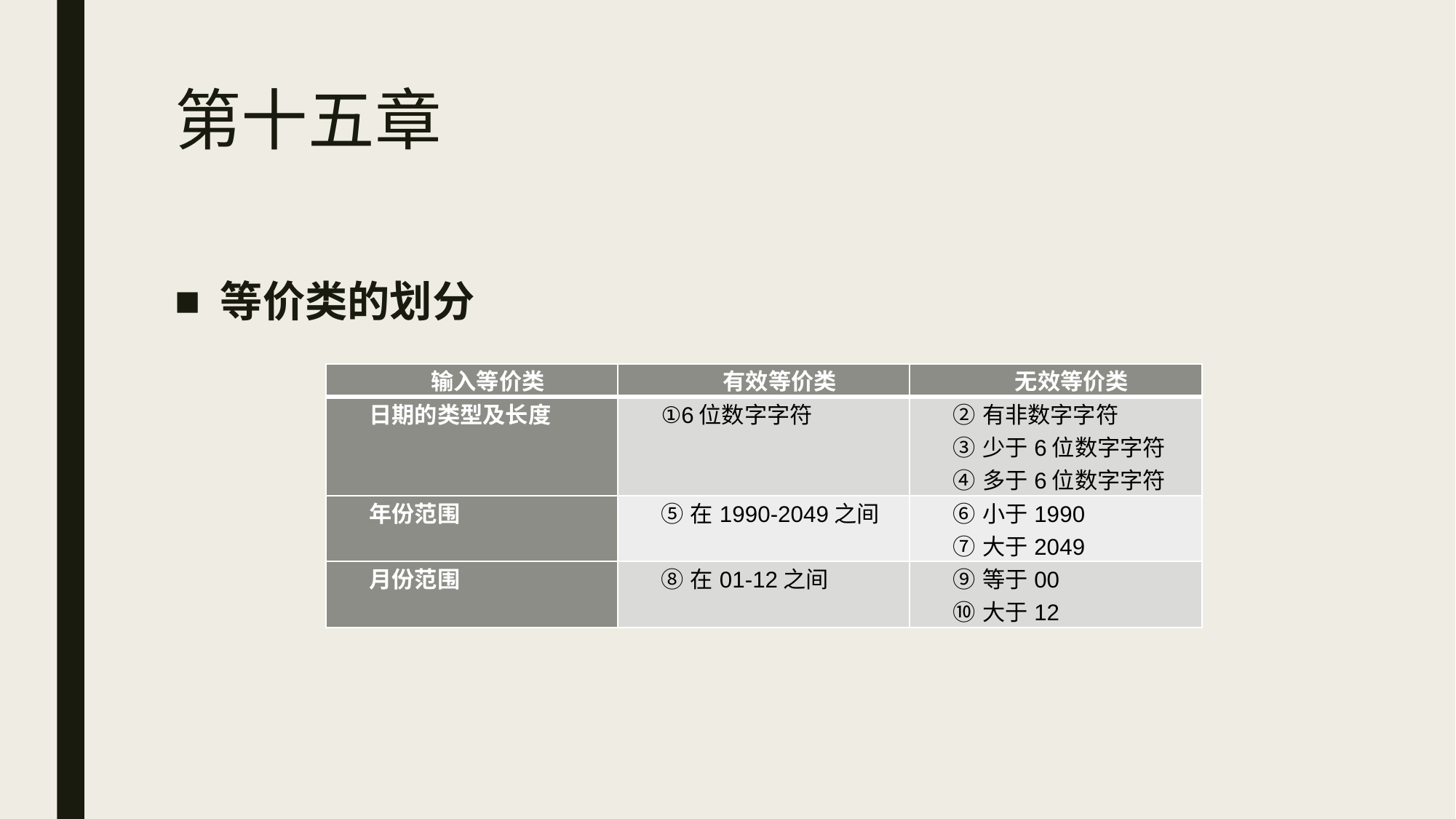

# 第十五章
等价类的划分
| 输入等价类 | 有效等价类 | 无效等价类 |
| --- | --- | --- |
| 日期的类型及长度 | ①6位数字字符 | ②有非数字字符 ③少于6位数字字符 ④多于6位数字字符 |
| 年份范围 | ⑤在1990-2049之间 | ⑥小于1990 ⑦大于2049 |
| 月份范围 | ⑧在01-12之间 | ⑨等于00 ⑩大于12 |